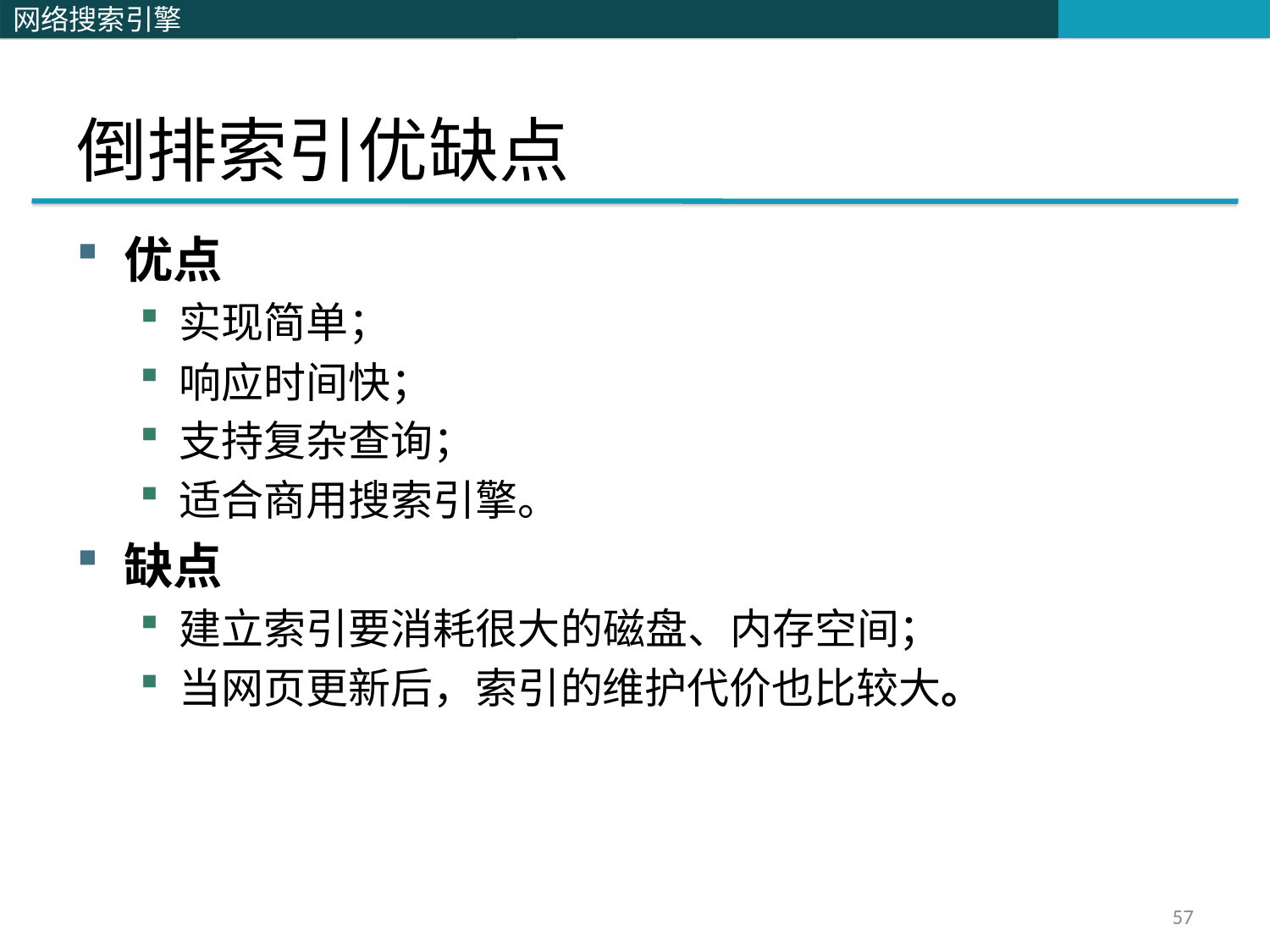

# 倒排索引优缺点
优点
实现简单；
响应时间快；
支持复杂查询；
适合商用搜索引擎。
缺点
建立索引要消耗很大的磁盘、内存空间；
当网页更新后，索引的维护代价也比较大。

57